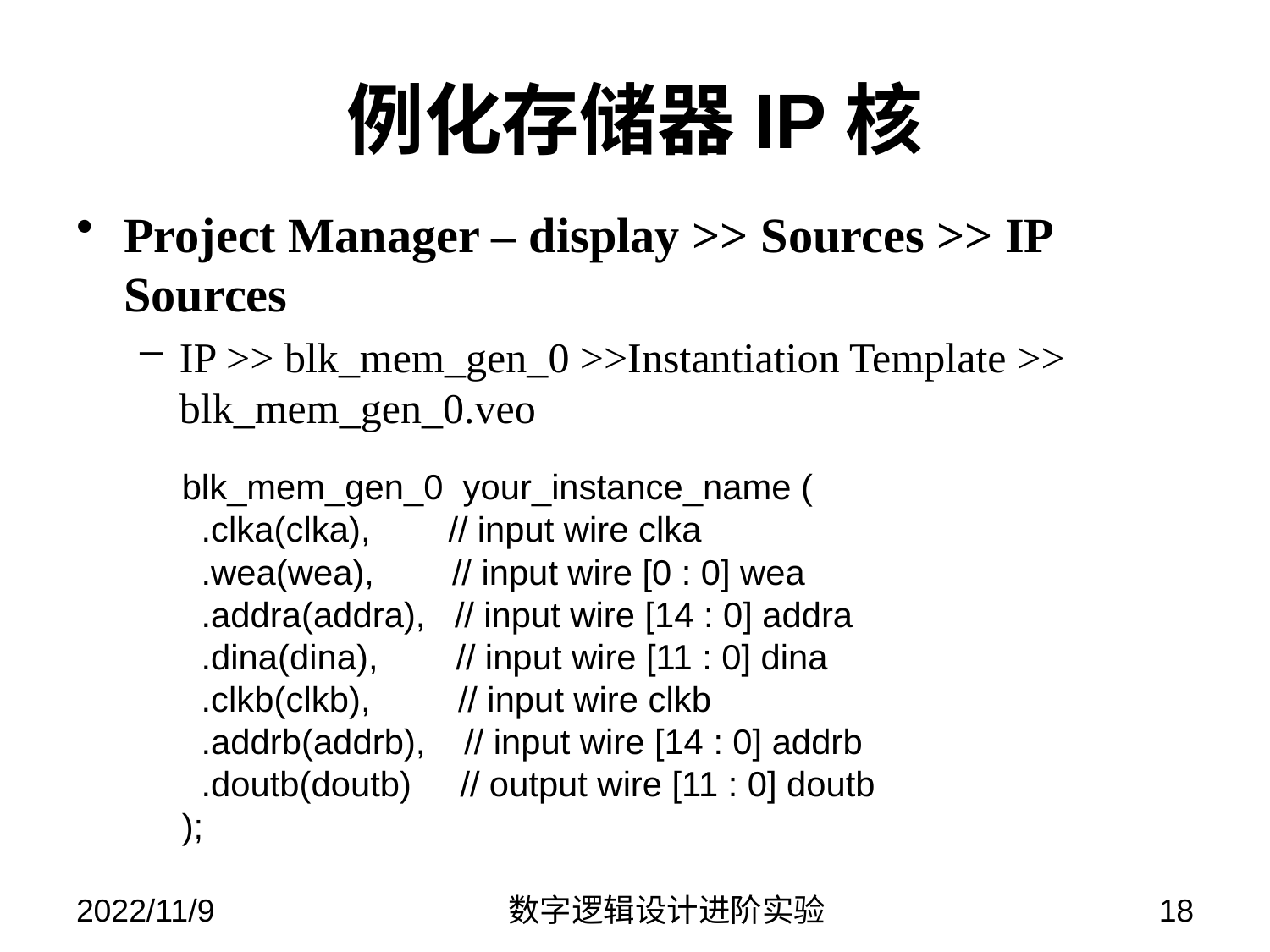

# 例化存储器IP核
Project Manager – display >> Sources >> IP Sources
IP >> blk_mem_gen_0 >>Instantiation Template >> blk_mem_gen_0.veo

blk_mem_gen_0  your_instance_name (
  .clka(clka),        // input wire clka
  .wea(wea),        // input wire [0 : 0] wea
  .addra(addra),   // input wire [14 : 0] addra
  .dina(dina),        // input wire [11 : 0] dina
  .clkb(clkb),         // input wire clkb
  .addrb(addrb),    // input wire [14 : 0] addrb
  .doutb(doutb)     // output wire [11 : 0] doutb
);
2022/11/9
数字逻辑设计进阶实验
18